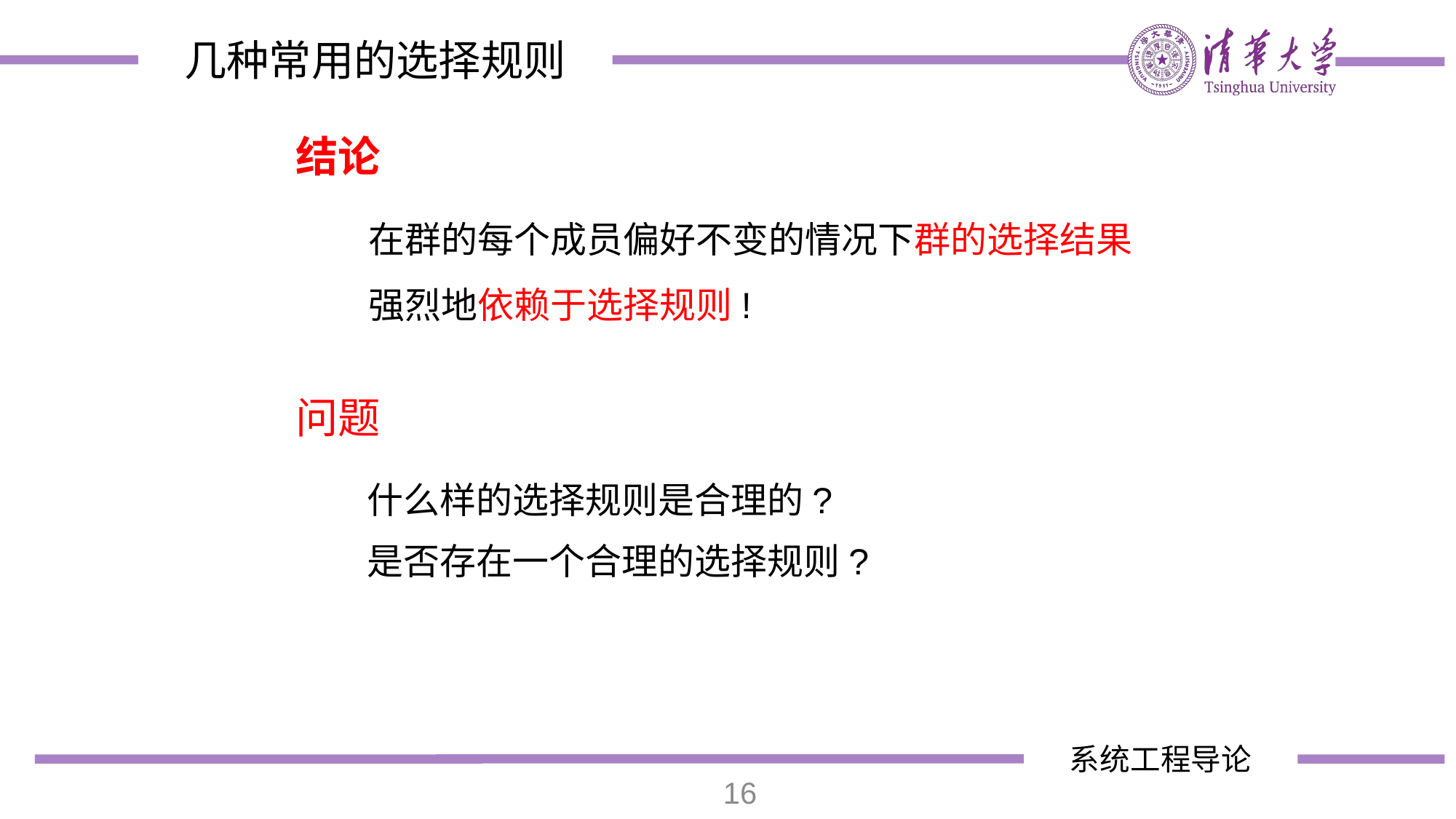

结论
在群的每个成员偏好不变的情况下群的选择结果强烈地依赖于选择规则!
问题
什么样的选择规则是合理的?
是否存在一个合理的选择规则?